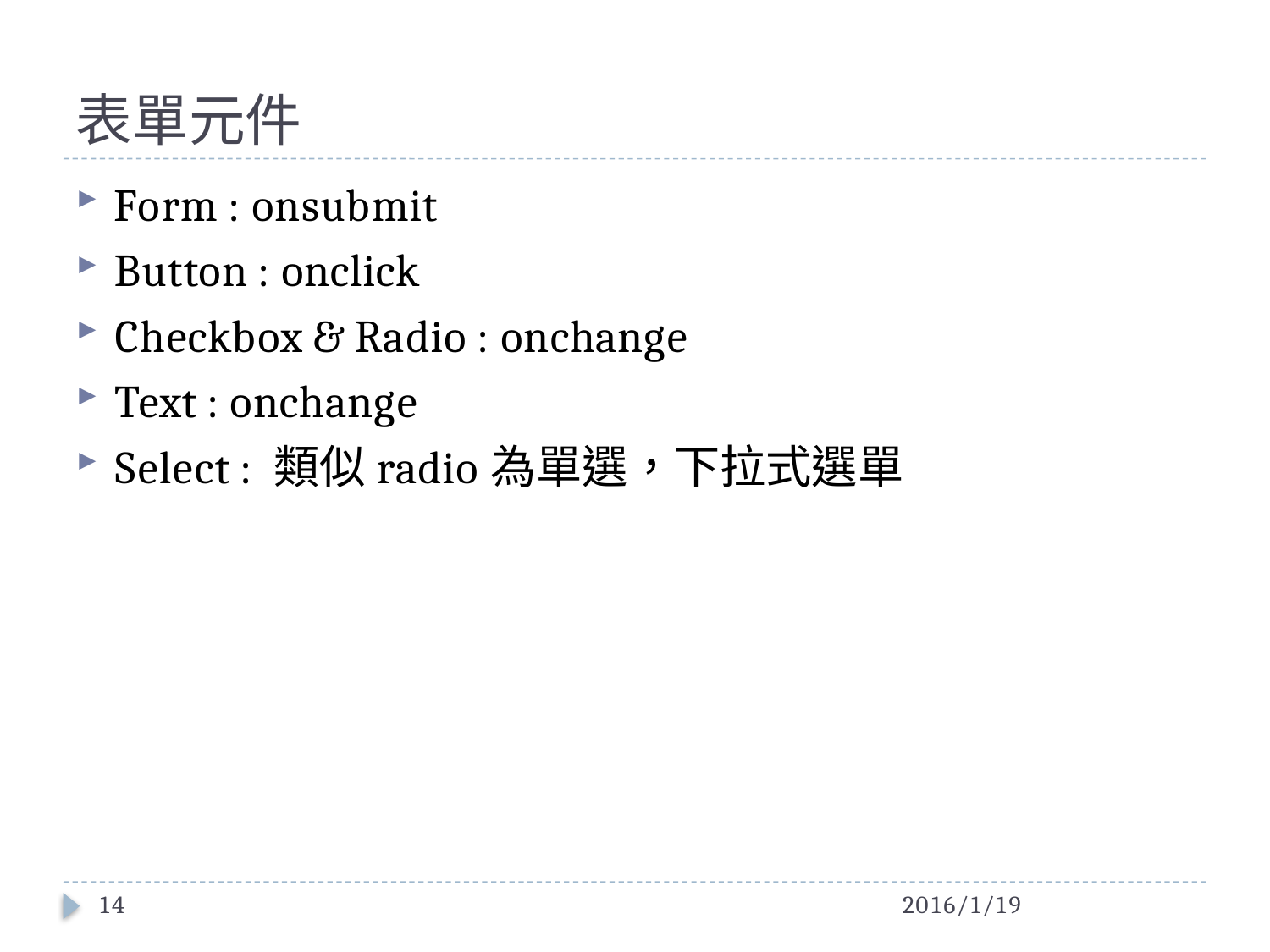

# 表單元件
Form : onsubmit
Button : onclick
Checkbox & Radio : onchange
Text : onchange
Select : 類似radio為單選，下拉式選單
14
2016/1/19